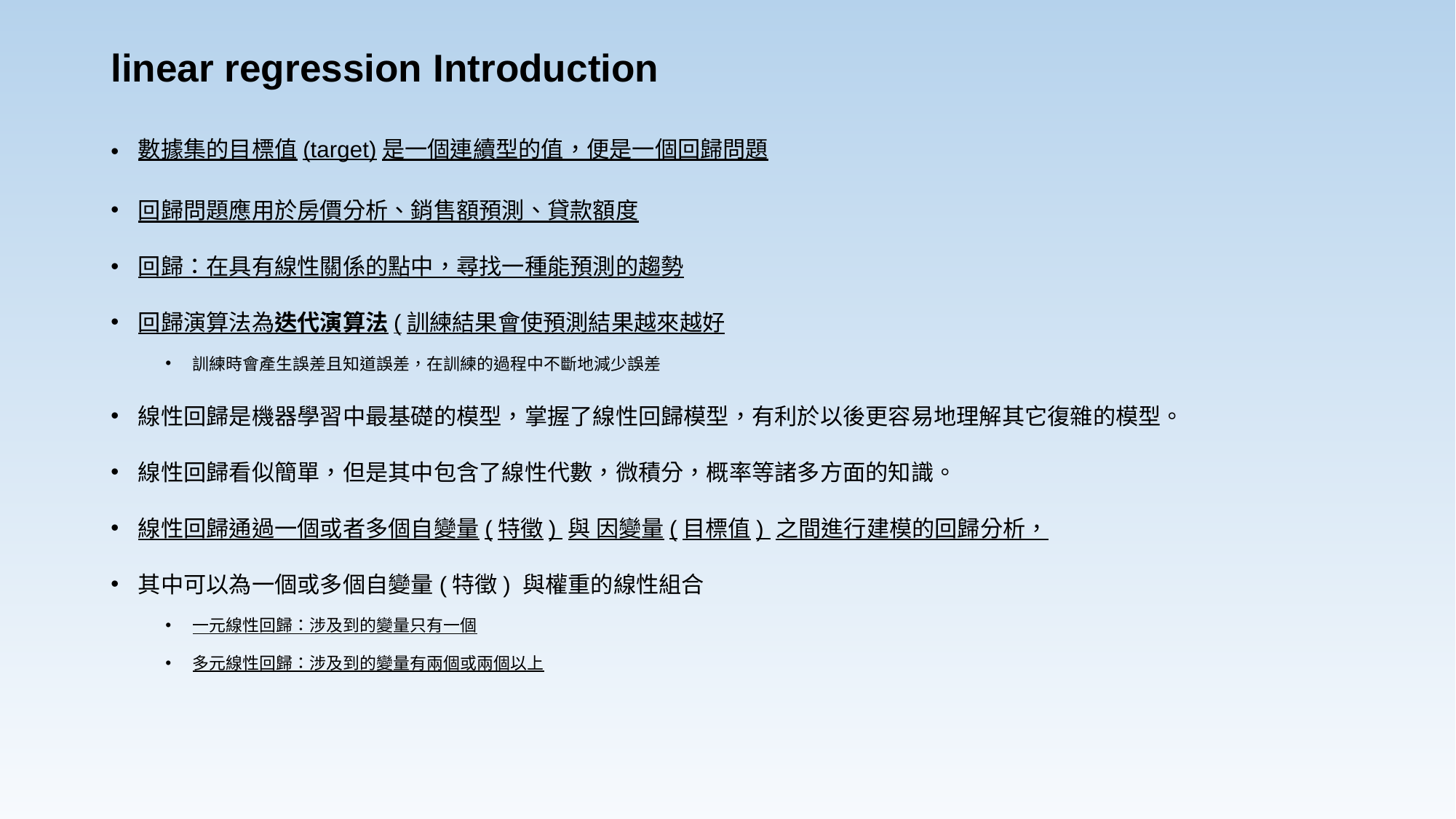

# linear regression Introduction
數據集的目標值(target)是一個連續型的值，便是一個回歸問題
回歸問題應用於房價分析、銷售額預測、貸款額度
回歸：在具有線性關係的點中，尋找一種能預測的趨勢
回歸演算法為迭代演算法(訓練結果會使預測結果越來越好
訓練時會產生誤差且知道誤差，在訓練的過程中不斷地減少誤差
線性回歸是機器學習中最基礎的模型，掌握了線性回歸模型，有利於以後更容易地理解其它復雜的模型。
線性回歸看似簡單，但是其中包含了線性代數，微積分，概率等諸多方面的知識。
線性回歸通過一個或者多個自變量(特徵) 與 因變量(目標值) 之間進行建模的回歸分析，
其中可以為一個或多個自變量(特徵) 與權重的線性組合
一元線性回歸：涉及到的變量只有一個
多元線性回歸：涉及到的變量有兩個或兩個以上